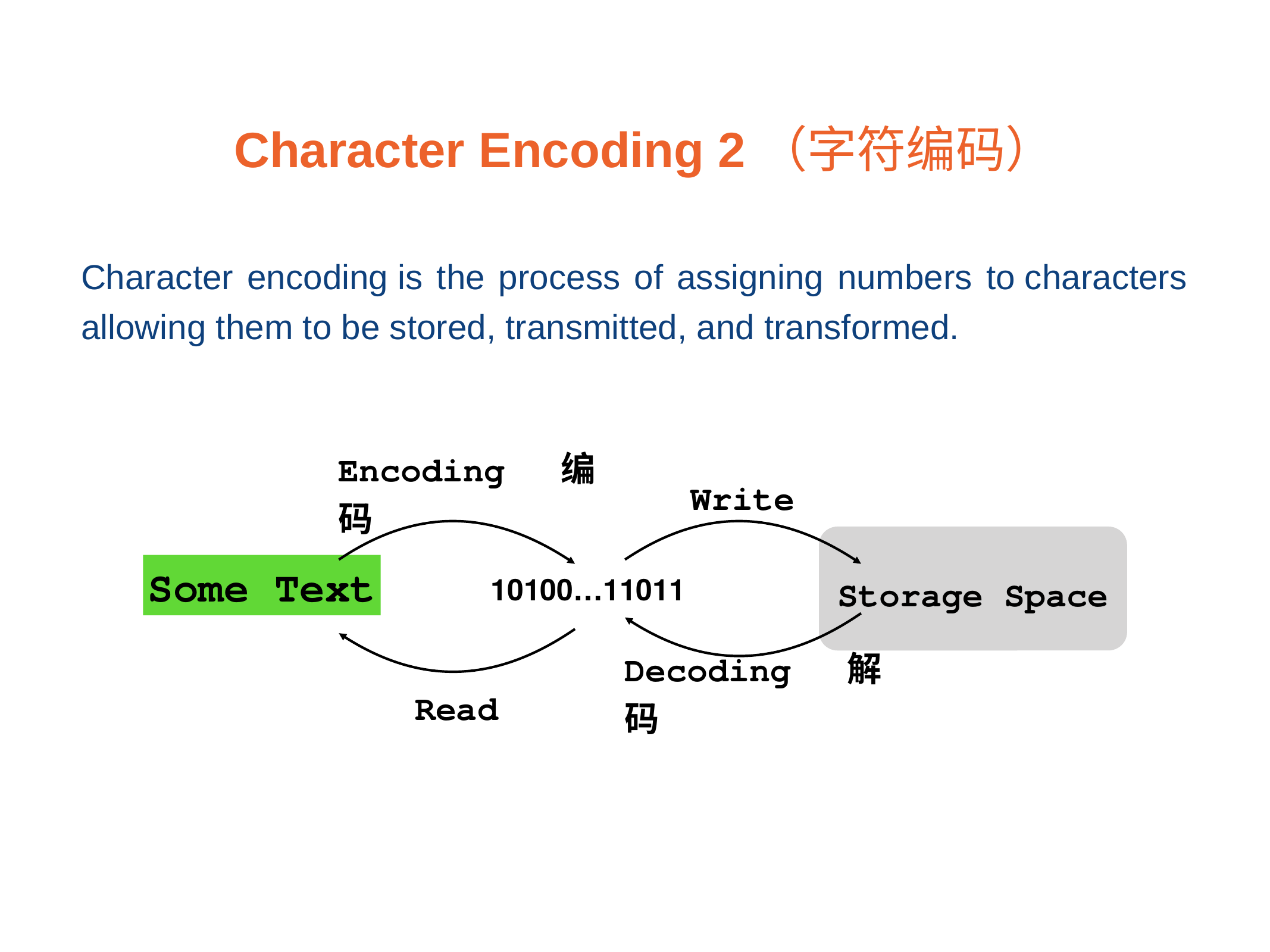

Character Encoding 2（字符编码）
Character encoding is the process of assigning numbers to characters allowing them to be stored, transmitted, and transformed.
Encoding 编码
Write

Storage Space
Some Text
10100…11011

Decoding 解码
Read